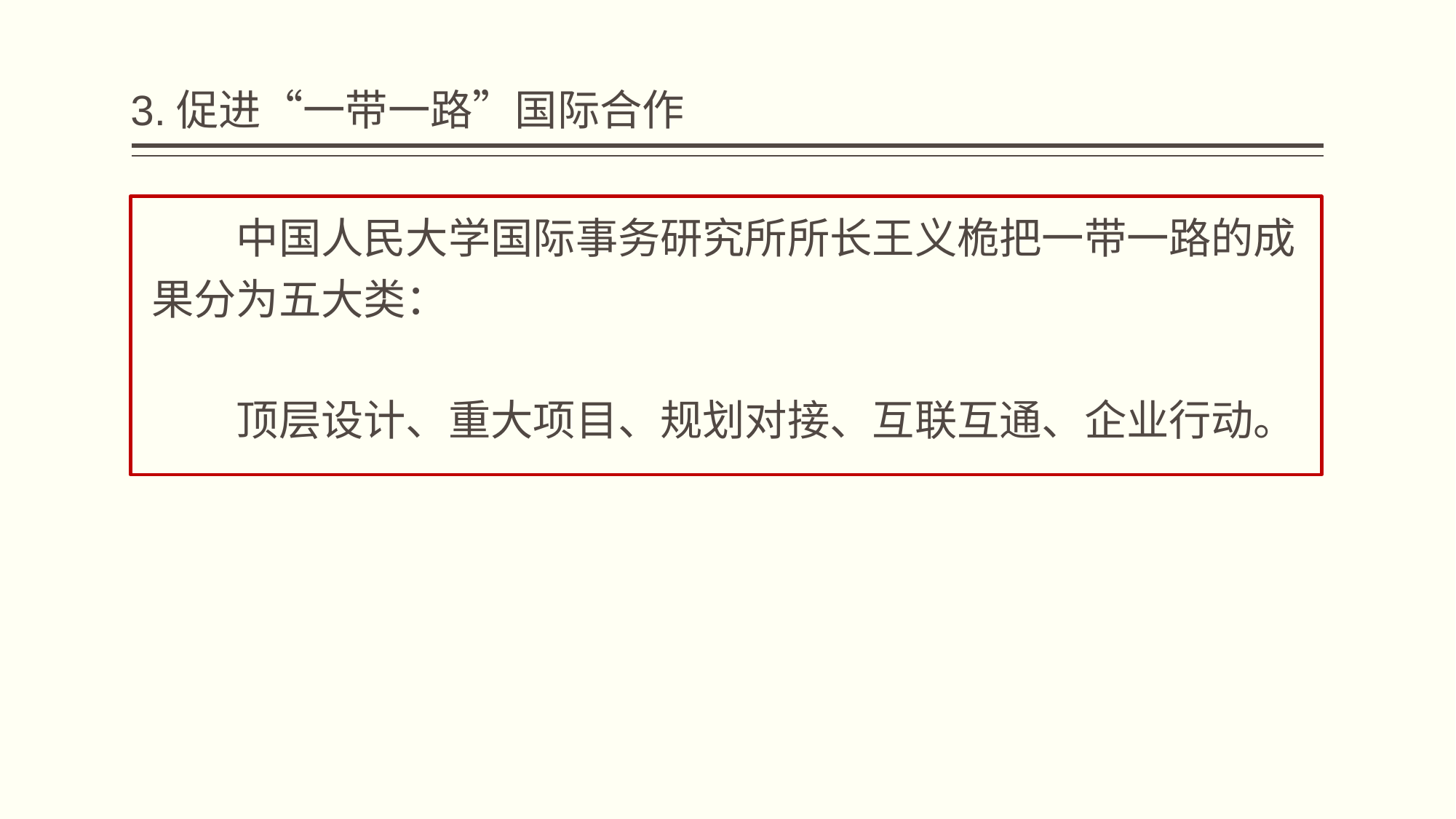

# 3.促进“一带一路”国际合作
　　中国人民大学国际事务研究所所长王义桅把一带一路的成果分为五大类：

　　顶层设计、重大项目、规划对接、互联互通、企业行动。